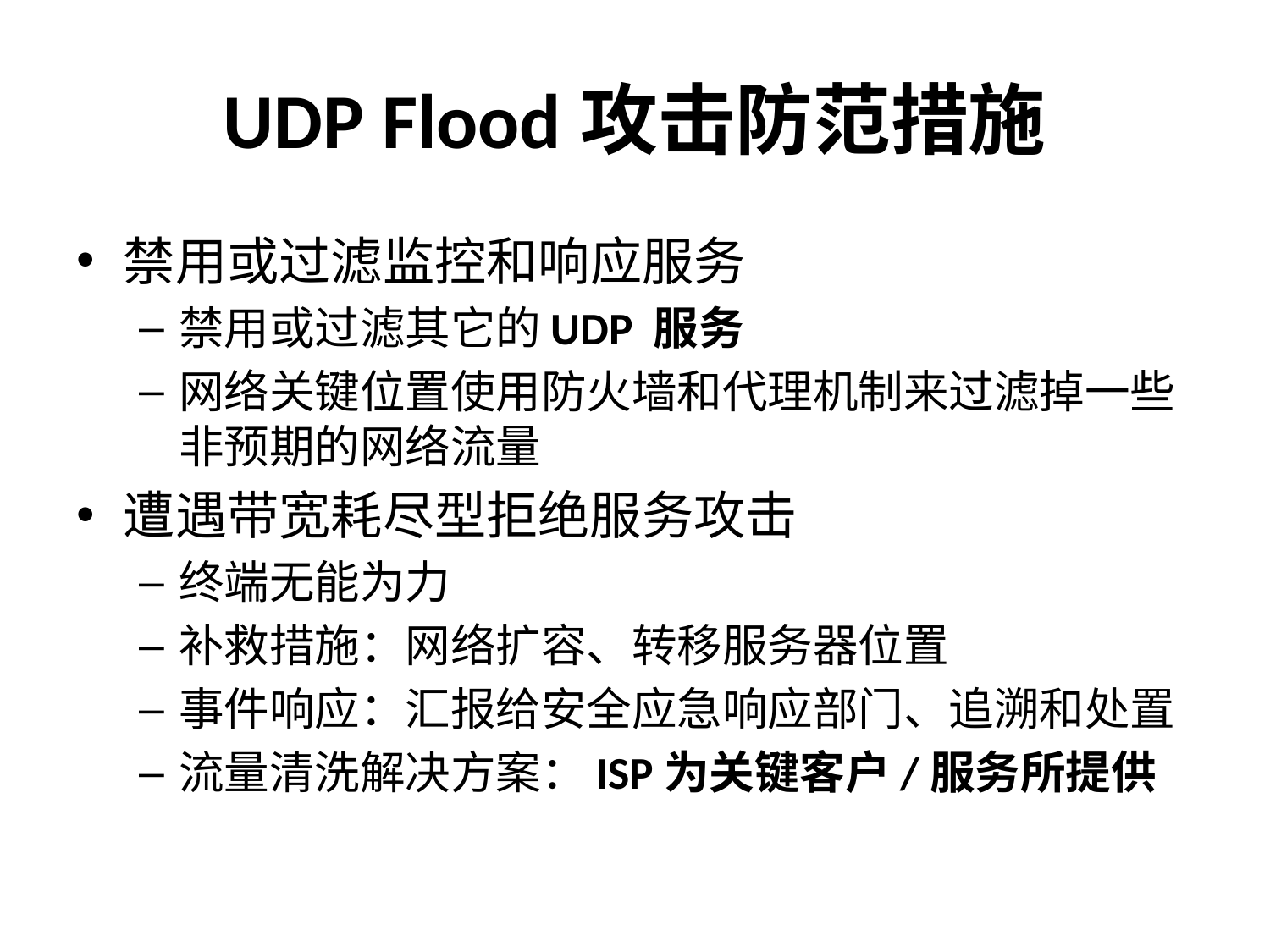

# UDP Flood攻击防范措施
禁用或过滤监控和响应服务
禁用或过滤其它的UDP 服务
网络关键位置使用防火墙和代理机制来过滤掉一些非预期的网络流量
遭遇带宽耗尽型拒绝服务攻击
终端无能为力
补救措施：网络扩容、转移服务器位置
事件响应：汇报给安全应急响应部门、追溯和处置
流量清洗解决方案：ISP为关键客户/服务所提供